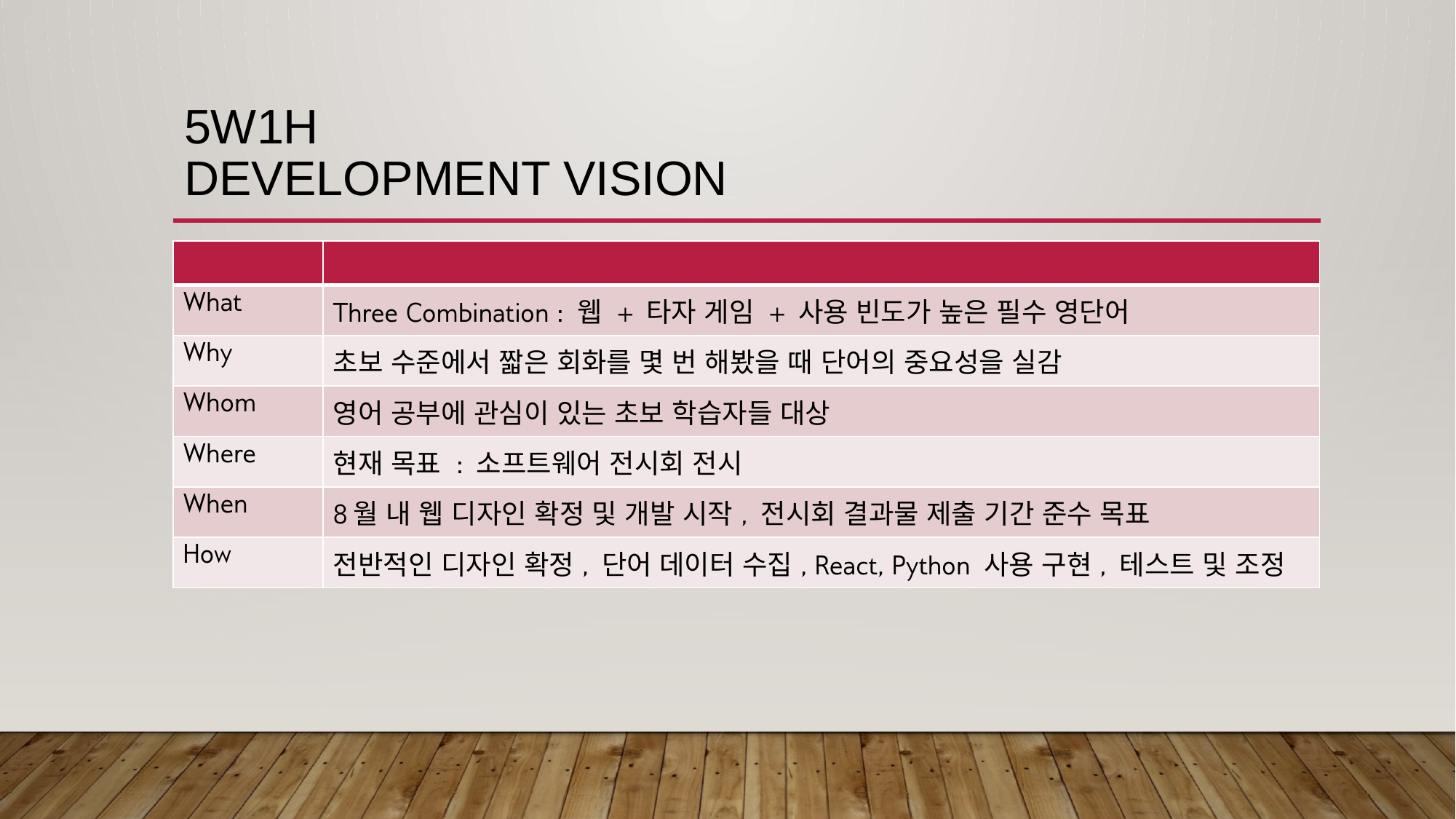

# 5W1H Development Vision
|  |  |
| --- | --- |
| What | Three Combination : 웹 + 타자 게임 + 사용 빈도가 높은 필수 영단어 |
| Why | 초보 수준에서 짧은 회화를 몇 번 해봤을 때 단어의 중요성을 실감 |
| Whom | 영어 공부에 관심이 있는 초보 학습자들 대상 |
| Where | 현재 목표 : 소프트웨어 전시회 전시 |
| When | 8월 내 웹 디자인 확정 및 개발 시작, 전시회 결과물 제출 기간 준수 목표 |
| How | 전반적인 디자인 확정, 단어 데이터 수집, React, Python 사용 구현, 테스트 및 조정 |